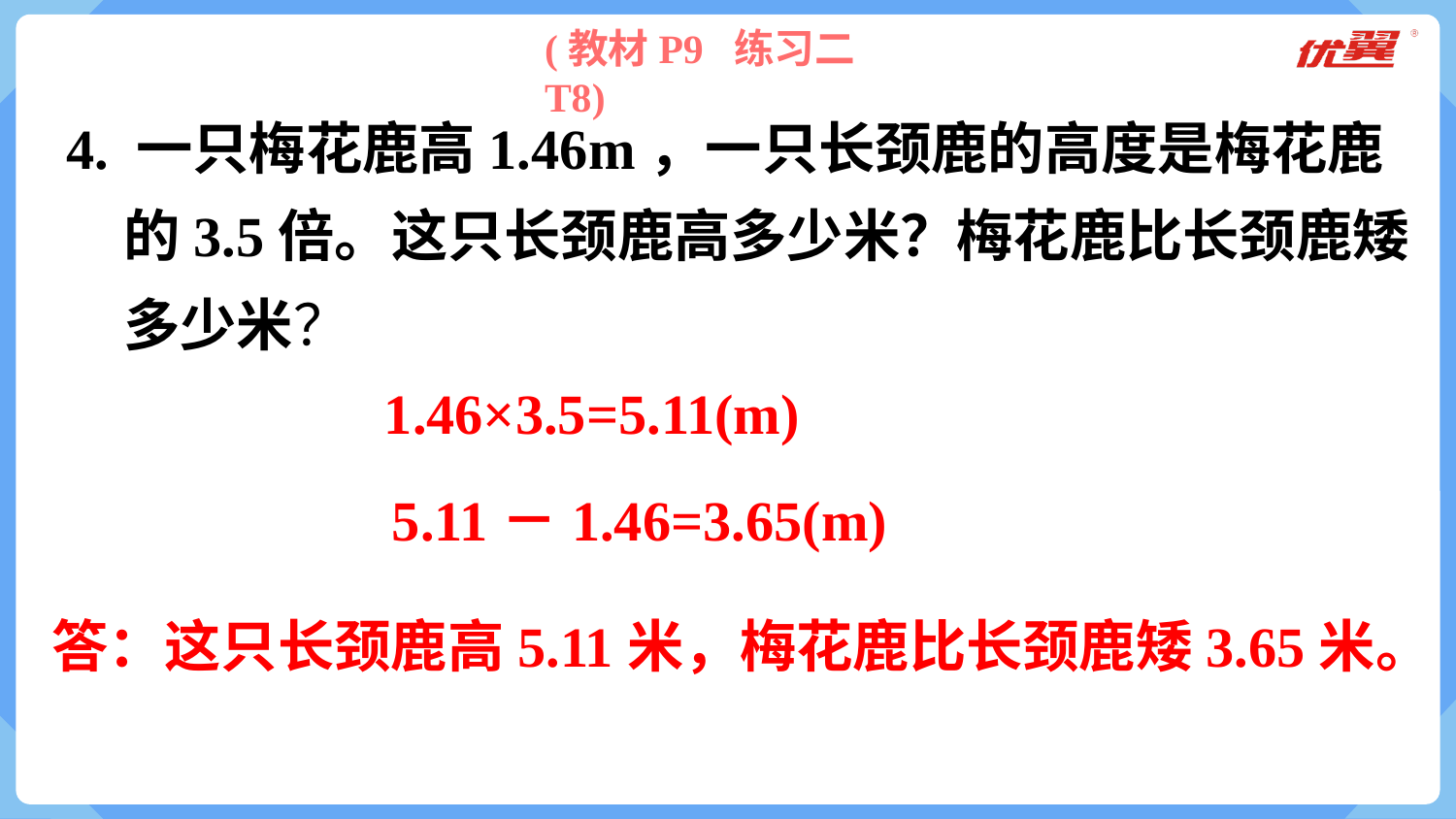

(教材P9  练习二T8)
4. 一只梅花鹿高1.46m，一只长颈鹿的高度是梅花鹿的3.5倍。这只长颈鹿高多少米？梅花鹿比长颈鹿矮多少米？

   1.46×3.5=5.11(m)
5.11－1.46=3.65(m)
答：这只长颈鹿高5.11米，梅花鹿比长颈鹿矮3.65米。